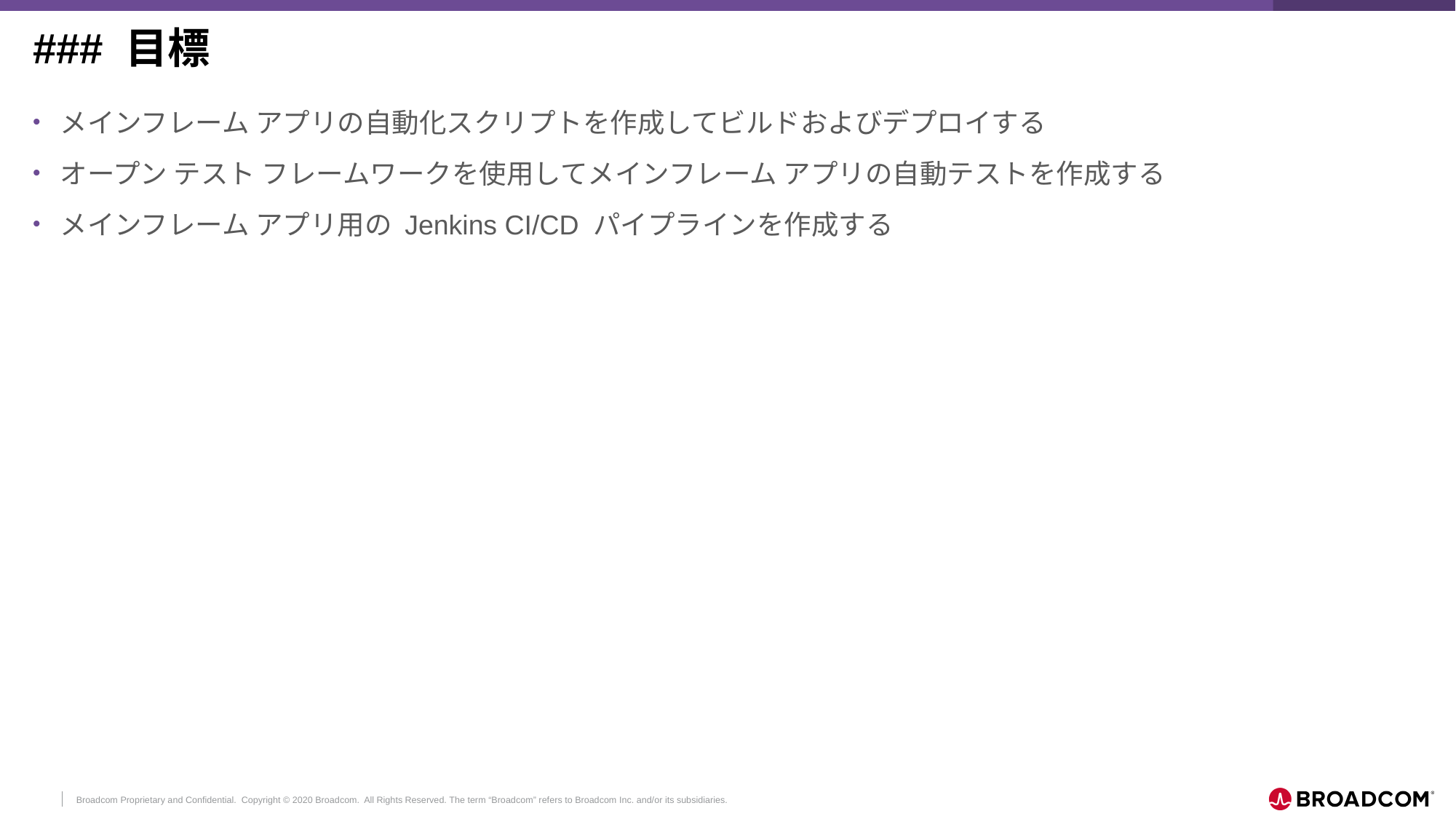

# ### 目標
メインフレーム アプリの自動化スクリプトを作成してビルドおよびデプロイする
オープン テスト フレームワークを使用してメインフレーム アプリの自動テストを作成する
メインフレーム アプリ用の Jenkins CI/CD パイプラインを作成する